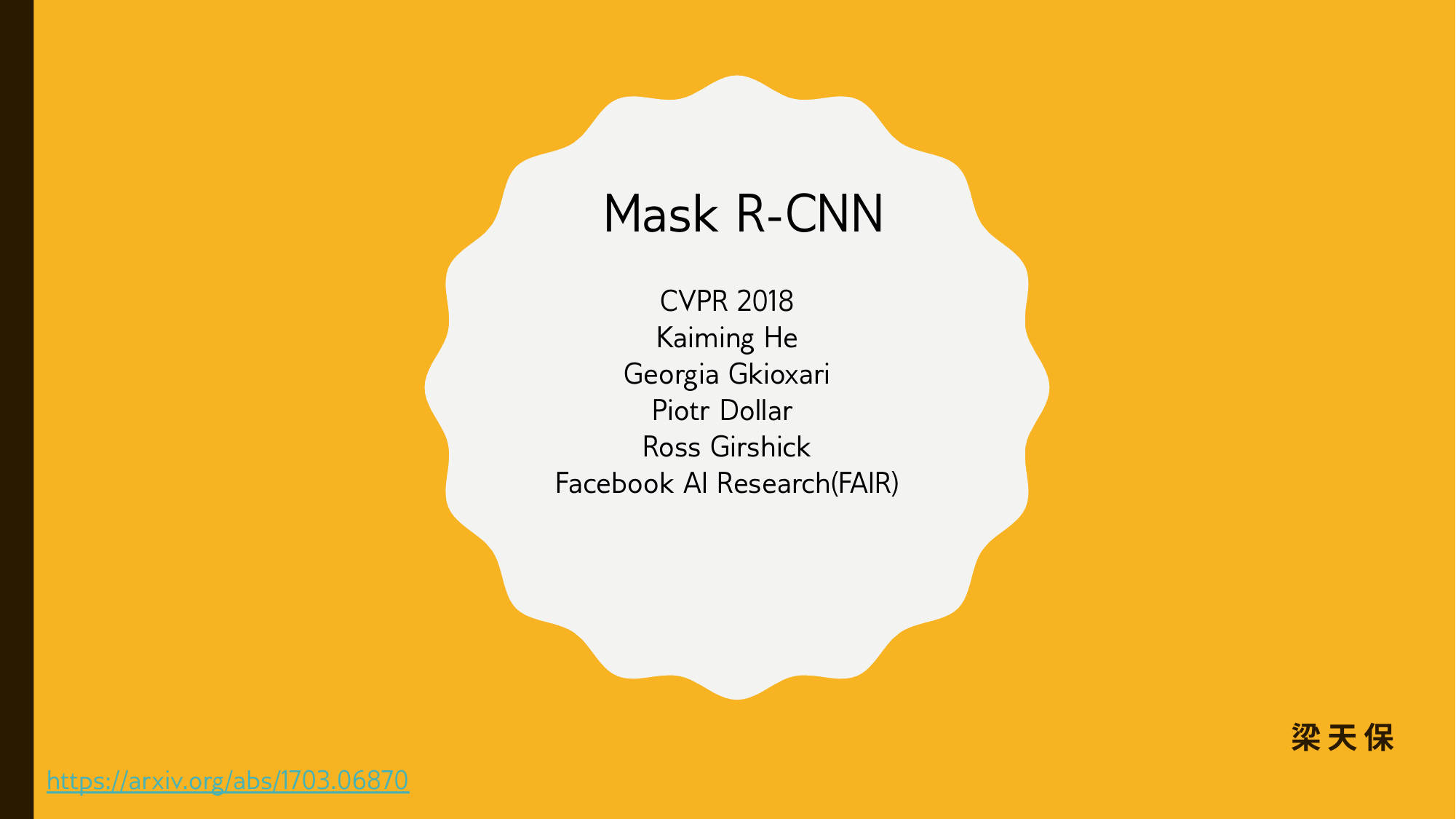

Mask R-CNN
CVPR 2018
Kaiming He
Georgia Gkioxari
Piotr Dollar
Ross Girshick
Facebook AI Research(FAIR)

梁天保
https://arxiv.org/abs/1703.06870